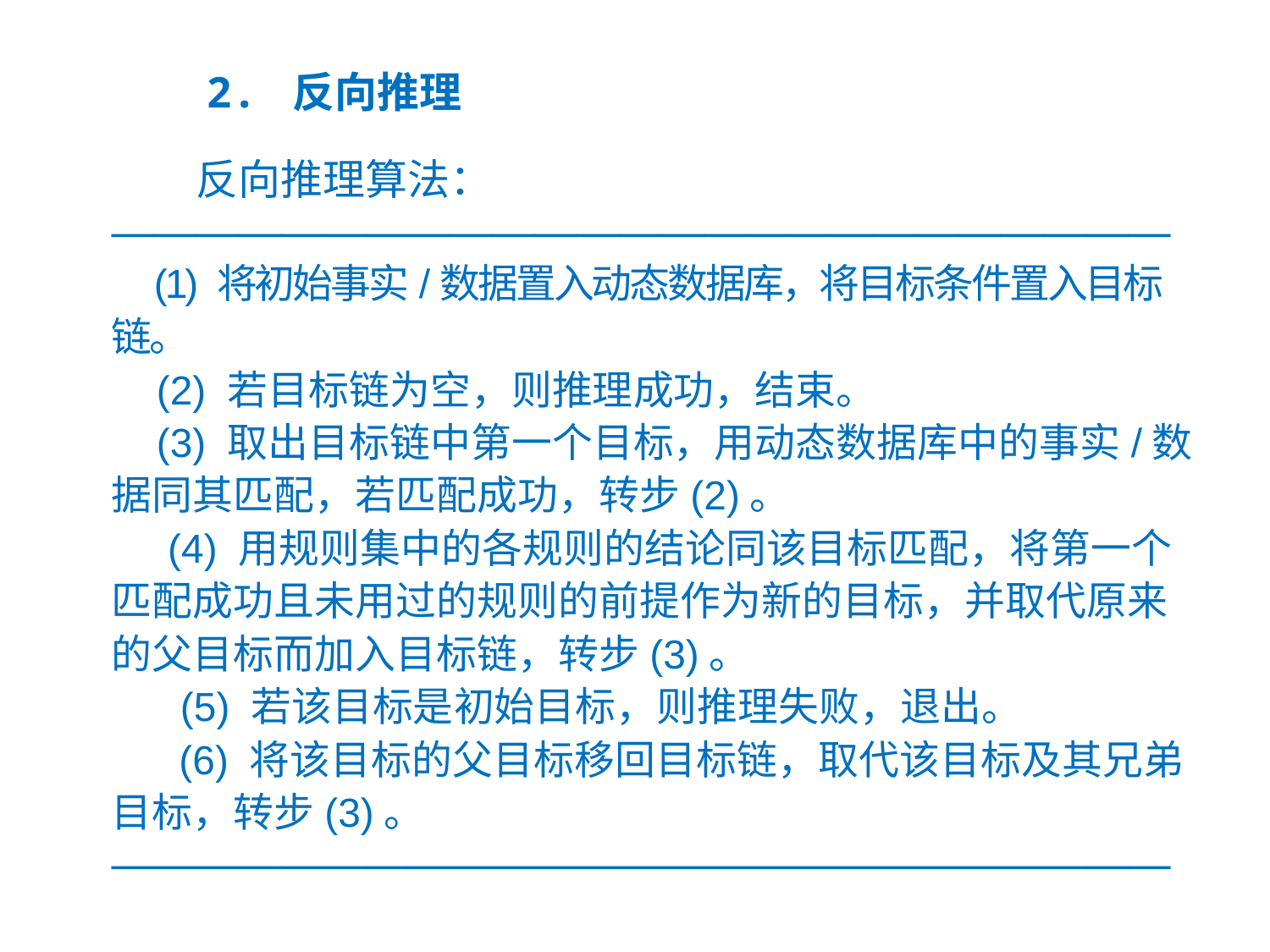

2. 反向推理
　　反向推理算法：
—————————————————————————
    (1) 将初始事实/数据置入动态数据库，将目标条件置入目标链。
    (2) 若目标链为空，则推理成功，结束。
    (3) 取出目标链中第一个目标，用动态数据库中的事实/数据同其匹配，若匹配成功，转步(2)。
     (4) 用规则集中的各规则的结论同该目标匹配，将第一个匹配成功且未用过的规则的前提作为新的目标，并取代原来的父目标而加入目标链，转步(3)。
　  (5) 若该目标是初始目标，则推理失败，退出。
      (6) 将该目标的父目标移回目标链，取代该目标及其兄弟目标，转步(3)。
—————————————————————————